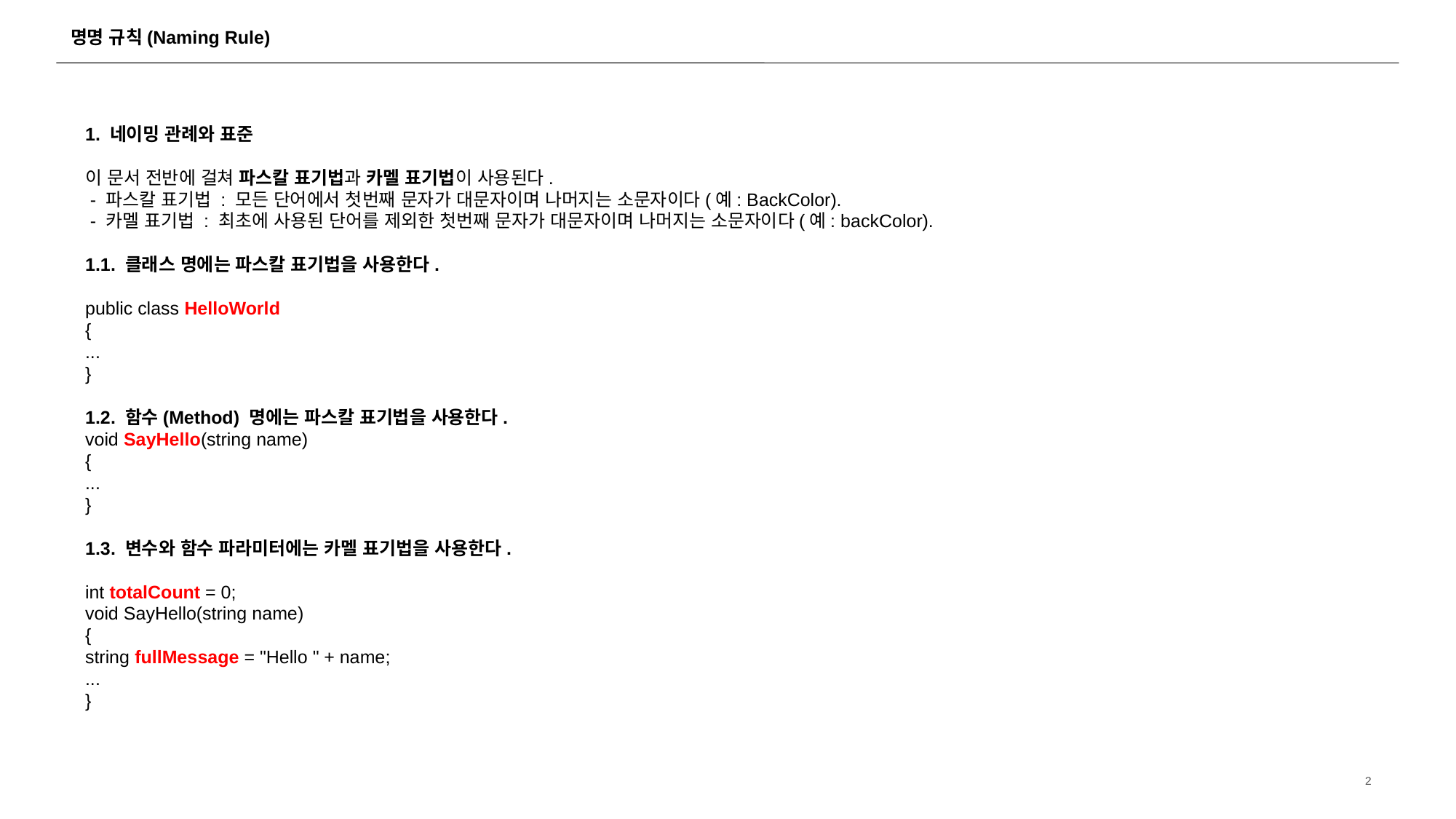

# 명명 규칙(Naming Rule)
1. 네이밍 관례와 표준
   
이 문서 전반에 걸쳐 파스칼 표기법과 카멜 표기법이 사용된다.  
 - 파스칼 표기법 : 모든 단어에서 첫번째 문자가 대문자이며 나머지는 소문자이다(예: BackColor).
 - 카멜 표기법 : 최초에 사용된 단어를 제외한 첫번째 문자가 대문자이며 나머지는 소문자이다(예: backColor).
1.1. 클래스 명에는 파스칼 표기법을 사용한다.
public class HelloWorld
{
...
}
1.2. 함수(Method) 명에는 파스칼 표기법을 사용한다.
void SayHello(string name)
{
...
}
   
1.3. 변수와 함수 파라미터에는 카멜 표기법을 사용한다.
int totalCount = 0;
void SayHello(string name)
{
string fullMessage = "Hello " + name;
...
}

2